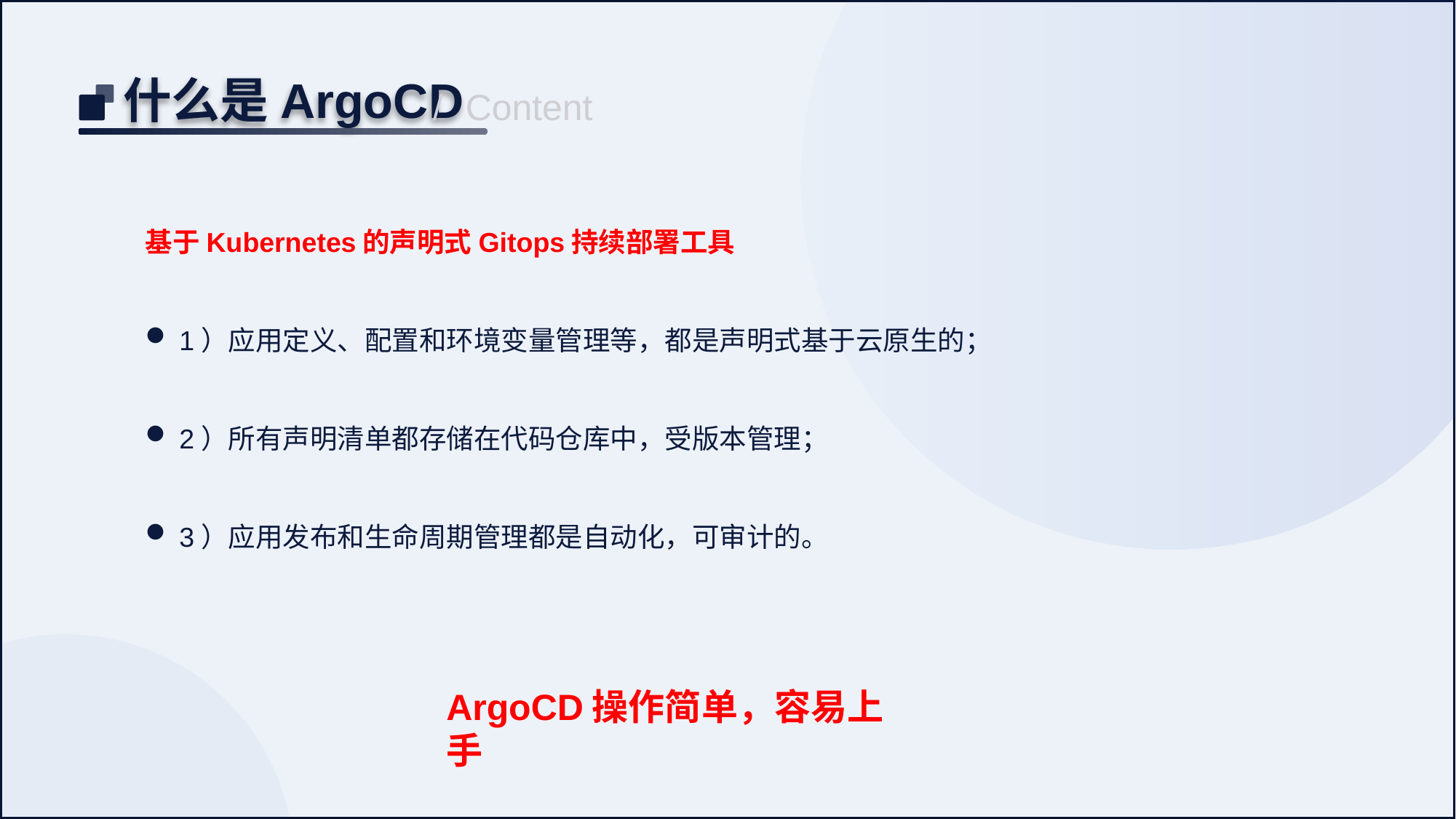

什么是ArgoCD
/
Content

基于Kubernetes的声明式Gitops持续部署工具

1）应用定义、配置和环境变量管理等，都是声明式基于云原生的；

2）所有声明清单都存储在代码仓库中，受版本管理；

3）应用发布和生命周期管理都是自动化，可审计的。
ArgoCD操作简单，容易上手